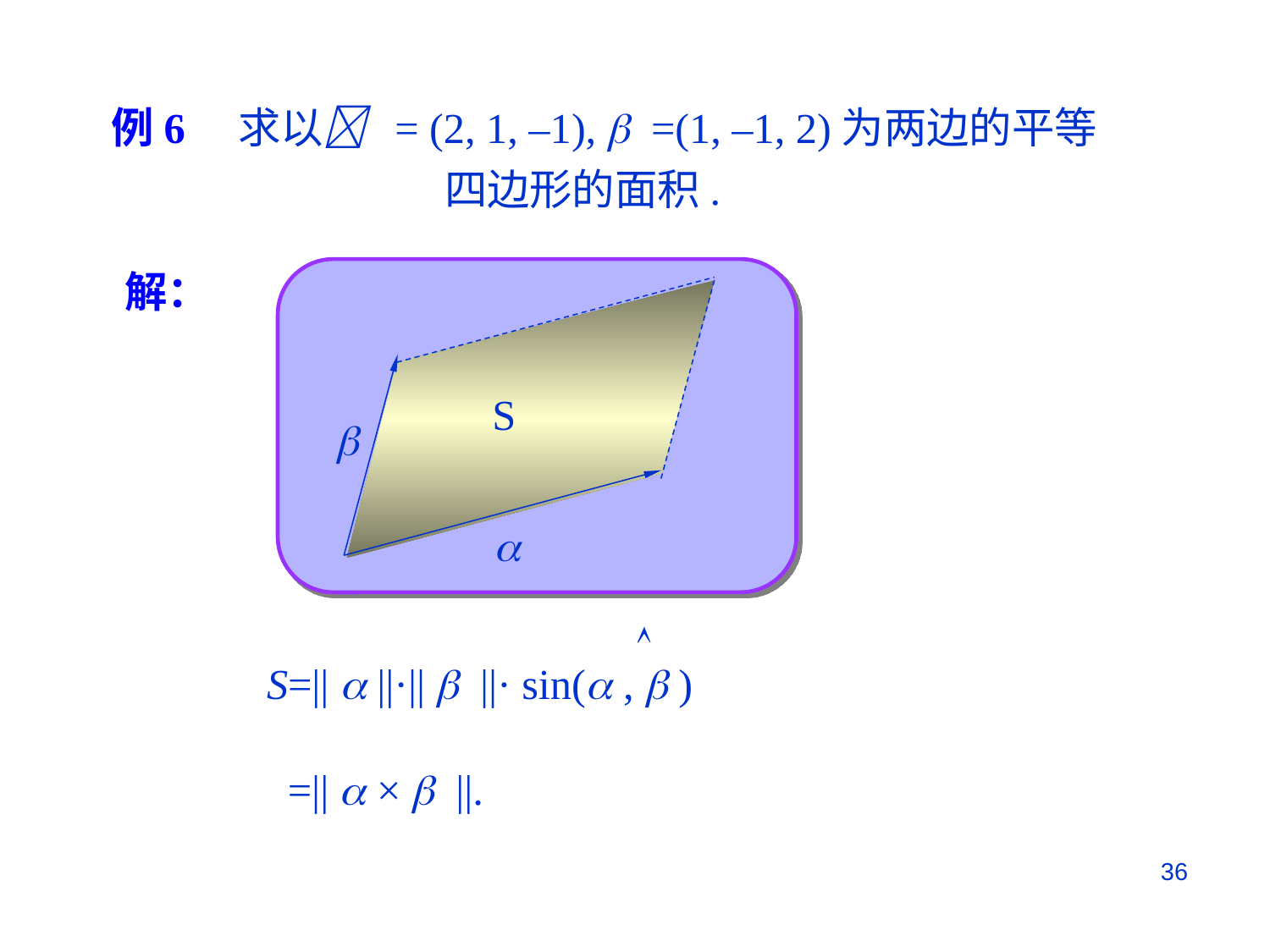

例6　求以α  = (2, 1, –1), β  =(1, –1, 2)为两边的平等四边形的面积.
解：

S
β

α
∧
S=|| α ||·|| β  ||· sin(α , β )
=|| α × β  ||.
36